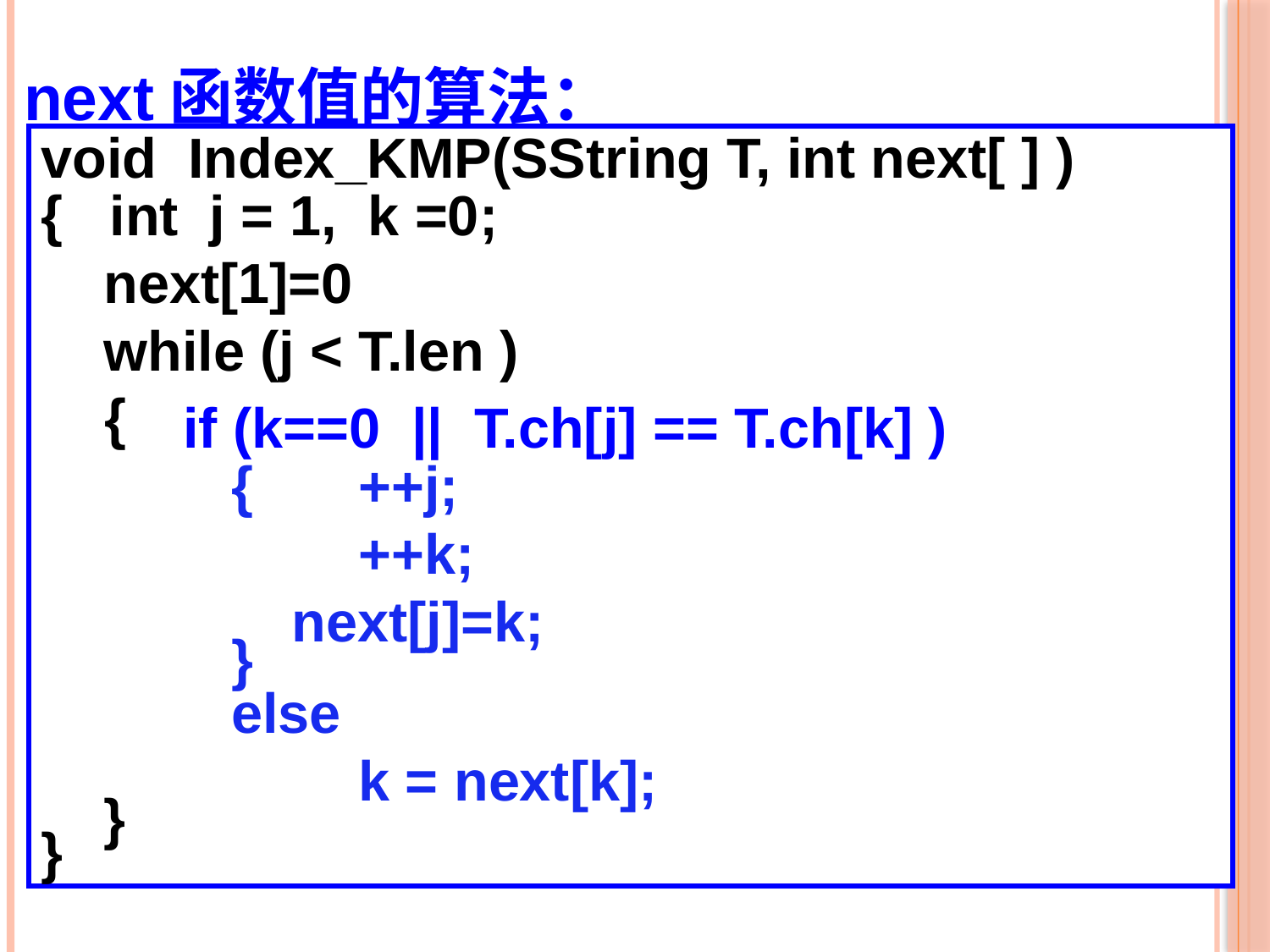

next函数值的算法：
void  Index_KMP(SString T, int next[ ] )
{   int  j = 1,  k =0;
    next[1]=0
    while (j < T.len )
	{
		{ 	++j;
			++k;
                next[j]=k;
		}
		else
			k = next[k];
    }
}
if (k==0  ||  T.ch[j] == T.ch[k] )